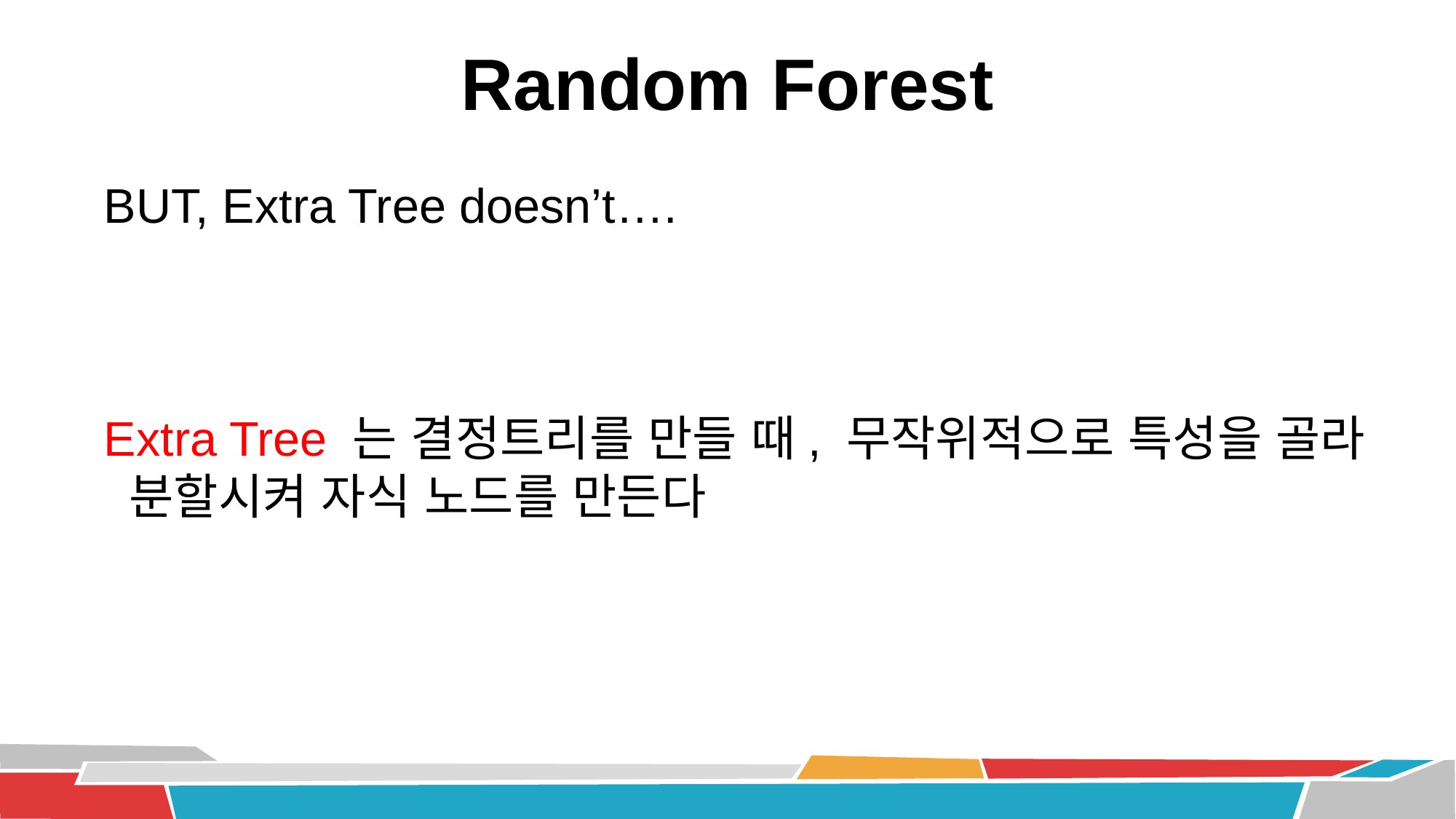

# Random Forest

BUT, Extra Tree doesn’t….

Extra Tree 는 결정트리를 만들 때, 무작위적으로 특성을 골라
 분할시켜 자식 노드를 만든다